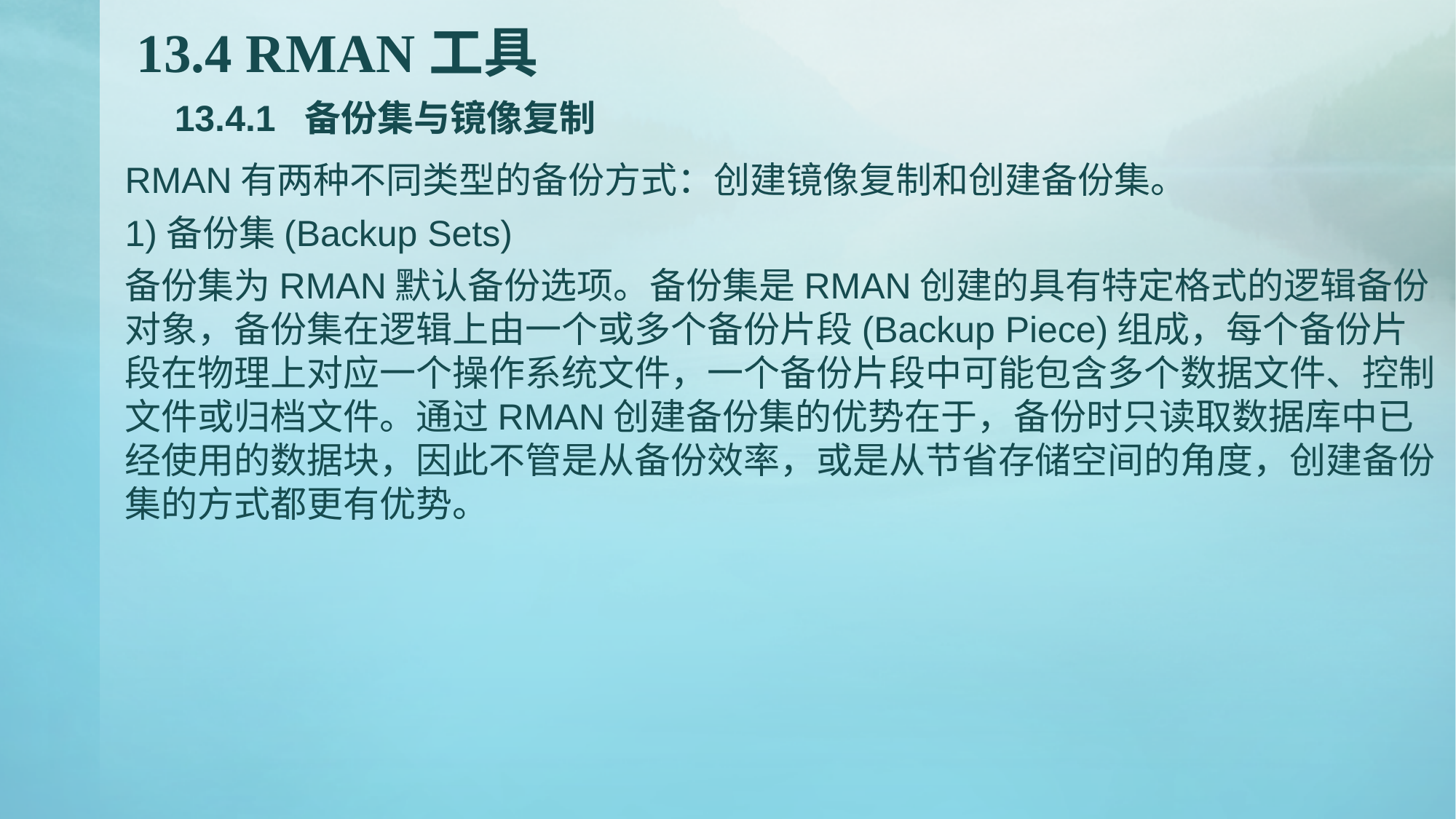

# 13.4 RMAN工具 13.4.1  备份集与镜像复制
RMAN有两种不同类型的备份方式：创建镜像复制和创建备份集。
1)备份集(Backup Sets)
备份集为RMAN默认备份选项。备份集是RMAN创建的具有特定格式的逻辑备份对象，备份集在逻辑上由一个或多个备份片段(Backup Piece)组成，每个备份片段在物理上对应一个操作系统文件，一个备份片段中可能包含多个数据文件、控制文件或归档文件。通过RMAN创建备份集的优势在于，备份时只读取数据库中已经使用的数据块，因此不管是从备份效率，或是从节省存储空间的角度，创建备份集的方式都更有优势。